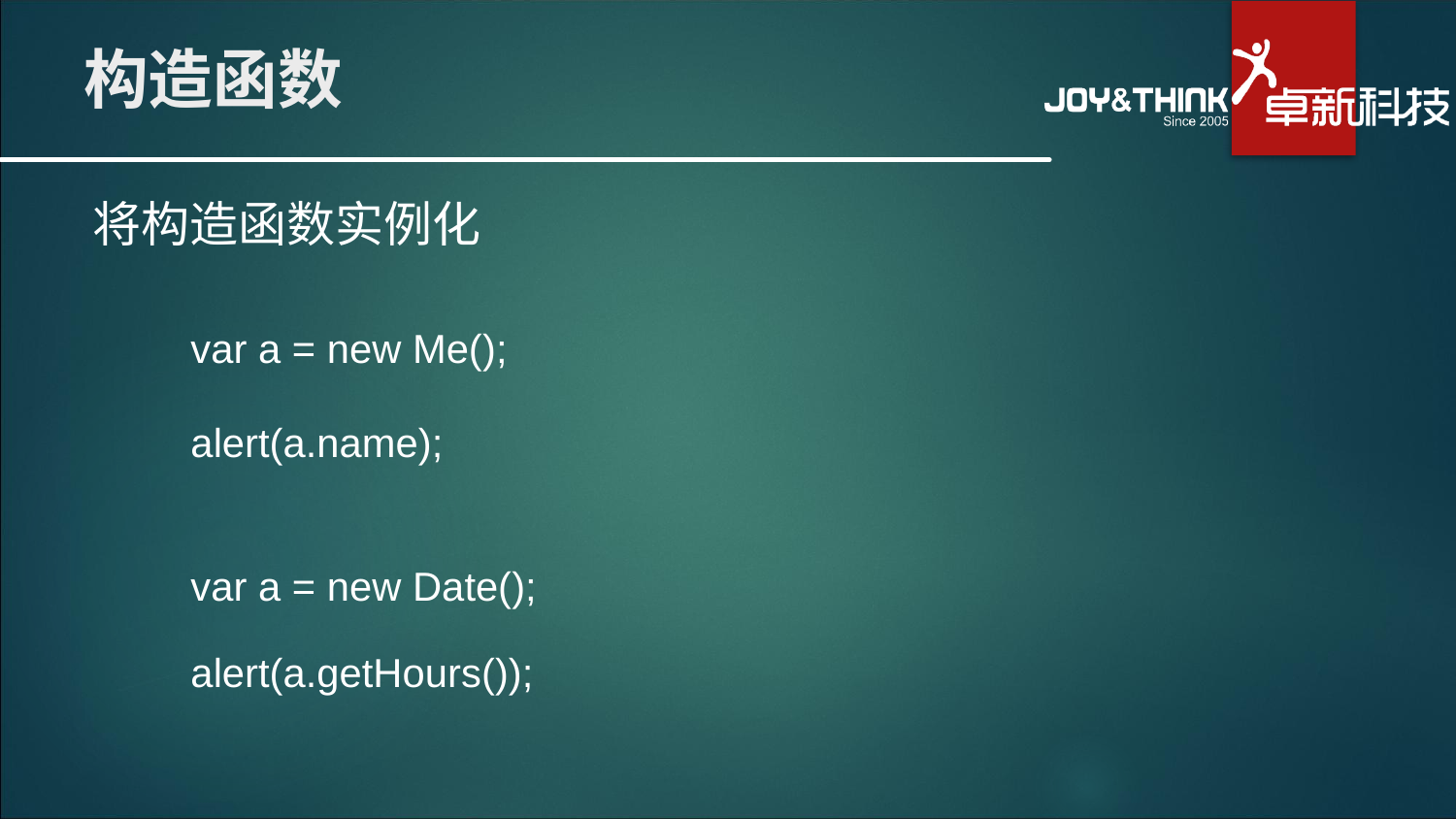

# 构造函数
将构造函数实例化
var a = new Me();
alert(a.name);
var a = new Date();
alert(a.getHours());